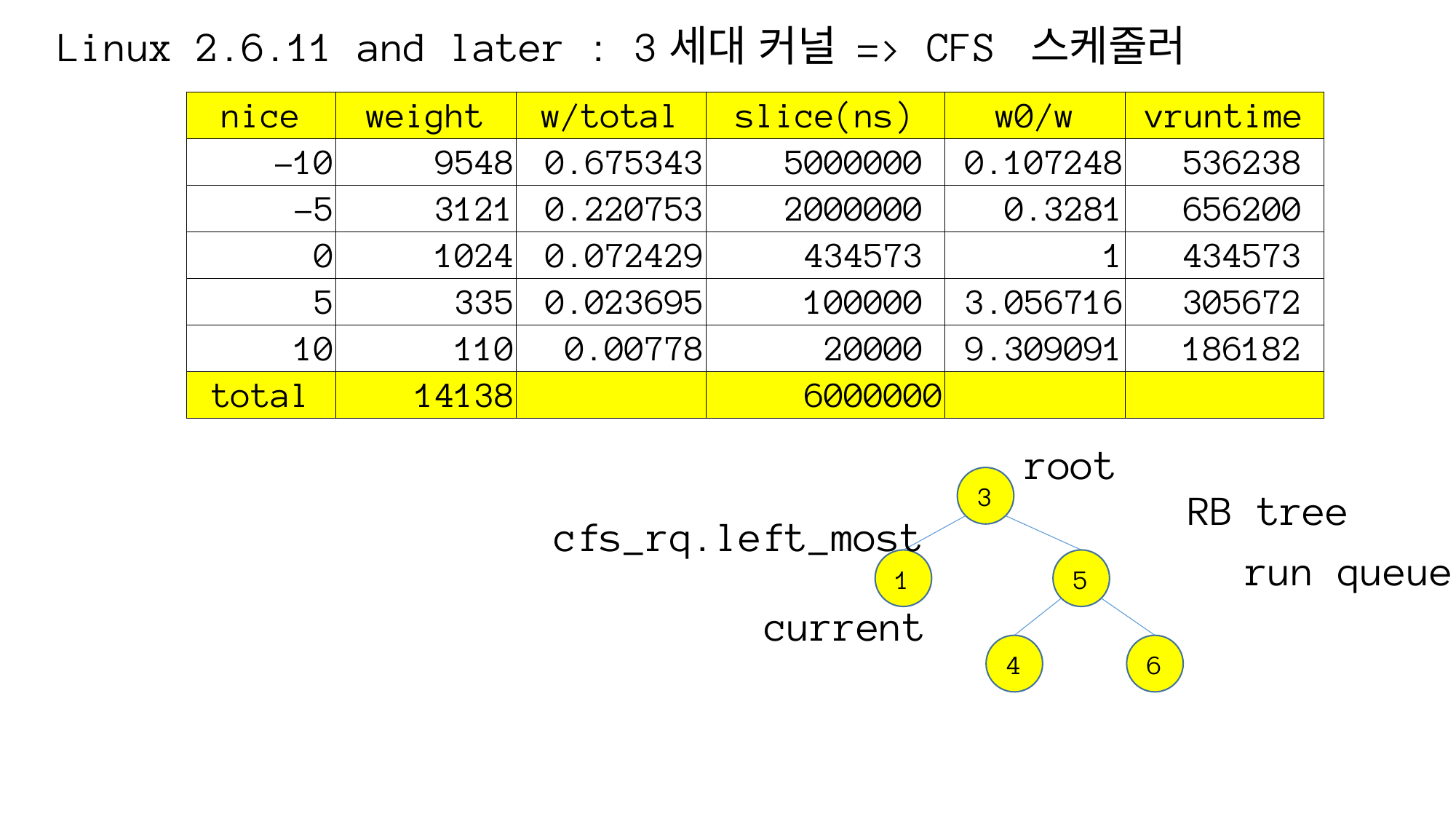

Linux 2.6.11 and later : 3세대 커널 => CFS 스케줄러
| nice | weight | w/total | slice(ns) | w0/w | vruntime |
| --- | --- | --- | --- | --- | --- |
| -10 | 9548 | 0.675343 | 5000000 | 0.107248 | 536238 |
| -5 | 3121 | 0.220753 | 2000000 | 0.3281 | 656200 |
| 0 | 1024 | 0.072429 | 434573 | 1 | 434573 |
| 5 | 335 | 0.023695 | 100000 | 3.056716 | 305672 |
| 10 | 110 | 0.00778 | 20000 | 9.309091 | 186182 |
| total | 14138 |  | 6000000 |  |  |
root
3
RB tree
cfs_rq.left_most
run queue
1
5
current
4
6